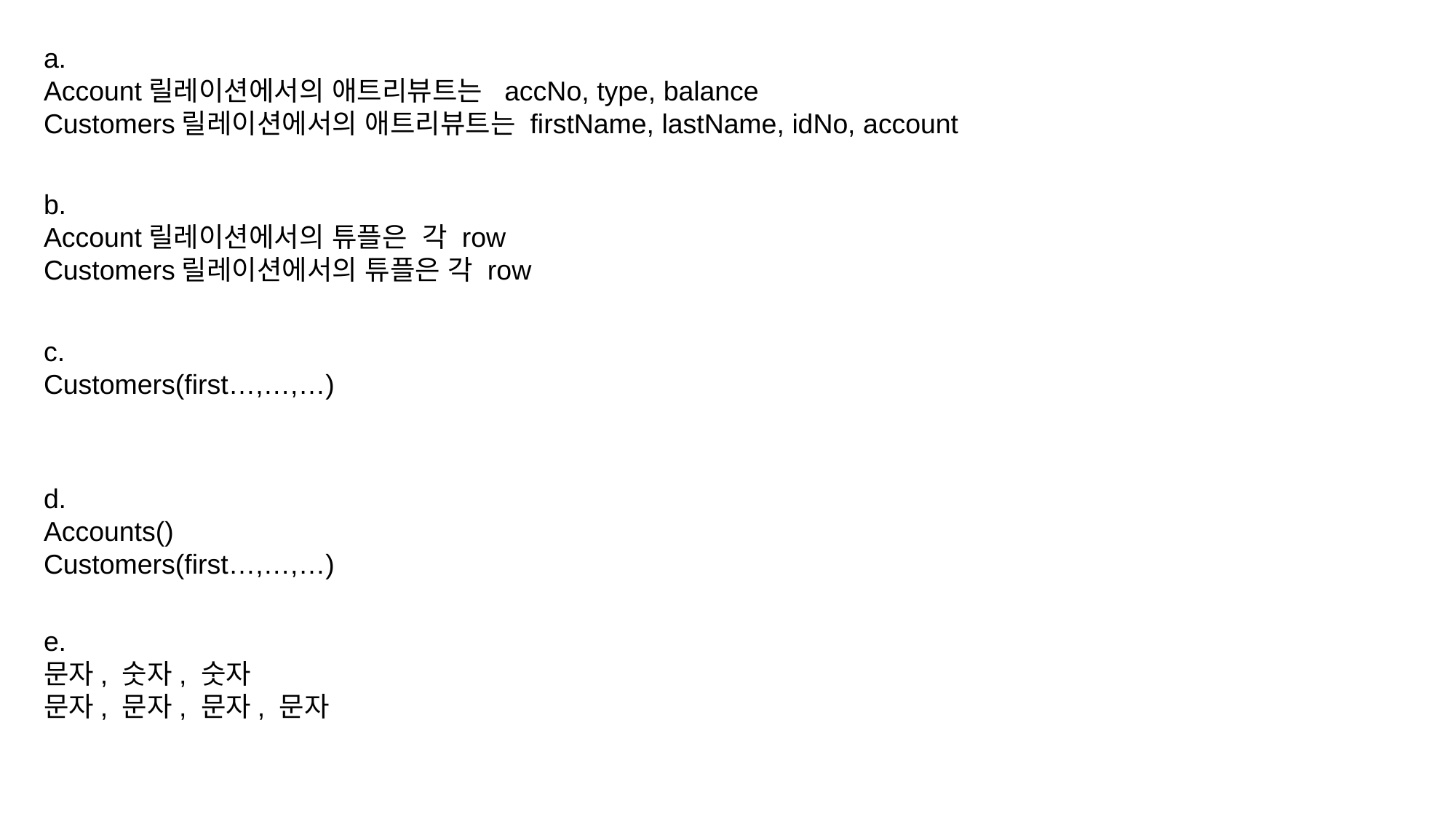

a.
Account릴레이션에서의 애트리뷰트는  accNo, type, balance
Customers릴레이션에서의 애트리뷰트는 firstName, lastName, idNo, account
b.
Account릴레이션에서의 튜플은  각 row
Customers릴레이션에서의 튜플은 각 row
c.
Customers(first…,…,…)
d.
Accounts()
Customers(first…,…,…)

e.
문자, 숫자, 숫자
문자, 문자, 문자, 문자